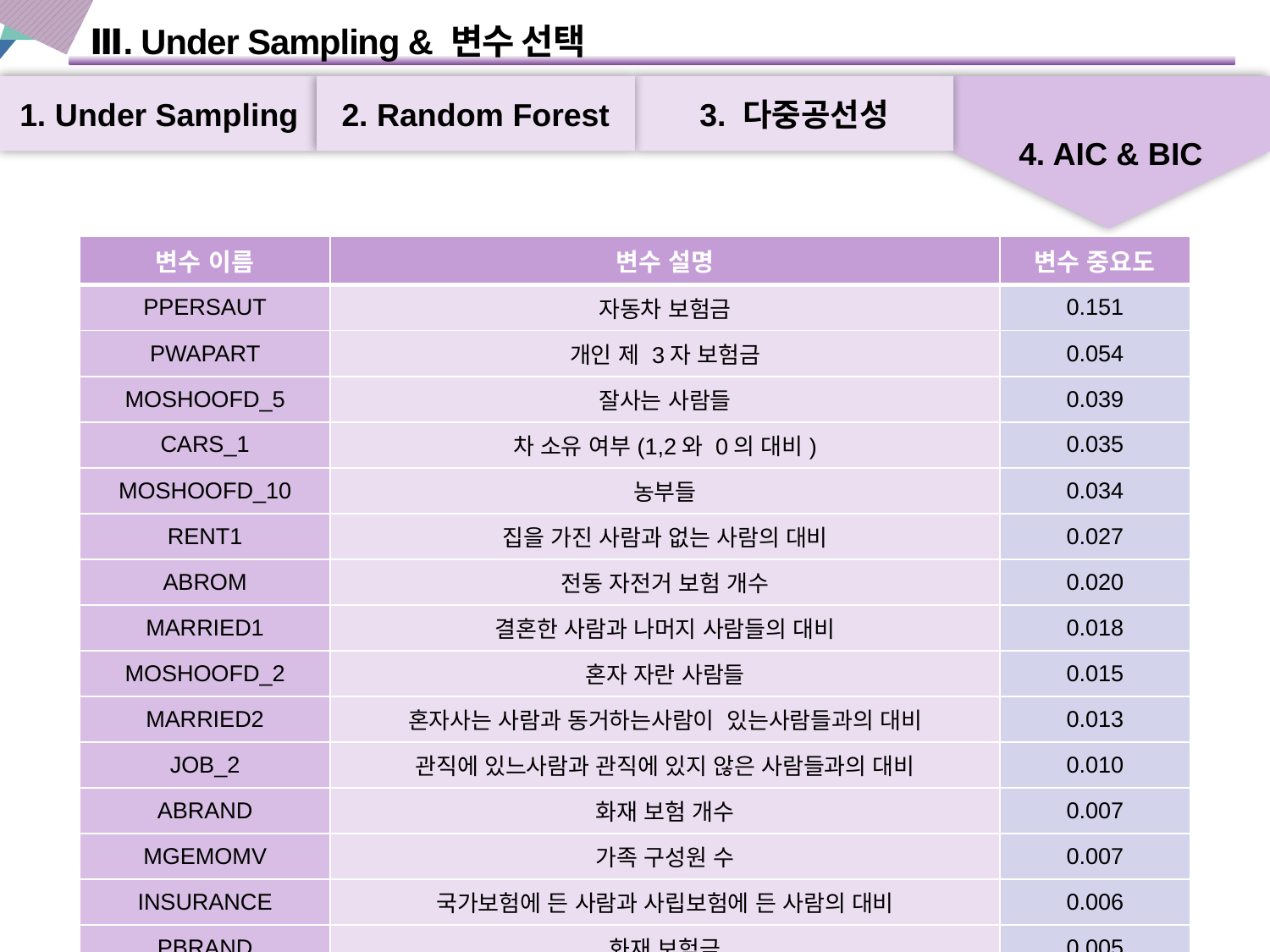

Ⅲ. Under Sampling & 변수 선택
2. Random Forest
1. Under Sampling
3. 다중공선성
4. AIC & BIC
| 변수 이름 | 변수 설명 | 변수 중요도 |
| --- | --- | --- |
| PPERSAUT | 자동차 보험금 | 0.151 |
| PWAPART | 개인 제 3자 보험금 | 0.054 |
| MOSHOOFD\_5 | 잘사는 사람들 | 0.039 |
| CARS\_1 | 차 소유 여부(1,2와 0의 대비) | 0.035 |
| MOSHOOFD\_10 | 농부들 | 0.034 |
| RENT1 | 집을 가진 사람과 없는 사람의 대비 | 0.027 |
| ABROM | 전동 자전거 보험 개수 | 0.020 |
| MARRIED1 | 결혼한 사람과 나머지 사람들의 대비 | 0.018 |
| MOSHOOFD\_2 | 혼자 자란 사람들 | 0.015 |
| MARRIED2 | 혼자사는 사람과 동거하는사람이 있는사람들과의 대비 | 0.013 |
| JOB\_2 | 관직에 있느사람과 관직에 있지 않은 사람들과의 대비 | 0.010 |
| ABRAND | 화재 보험 개수 | 0.007 |
| MGEMOMV | 가족 구성원 수 | 0.007 |
| INSURANCE | 국가보험에 든 사람과 사립보험에 든 사람의 대비 | 0.006 |
| PBRAND | 화재 보험금 | 0.005 |
| MKOOPKLA | 구매력 등급 | 0.003 |